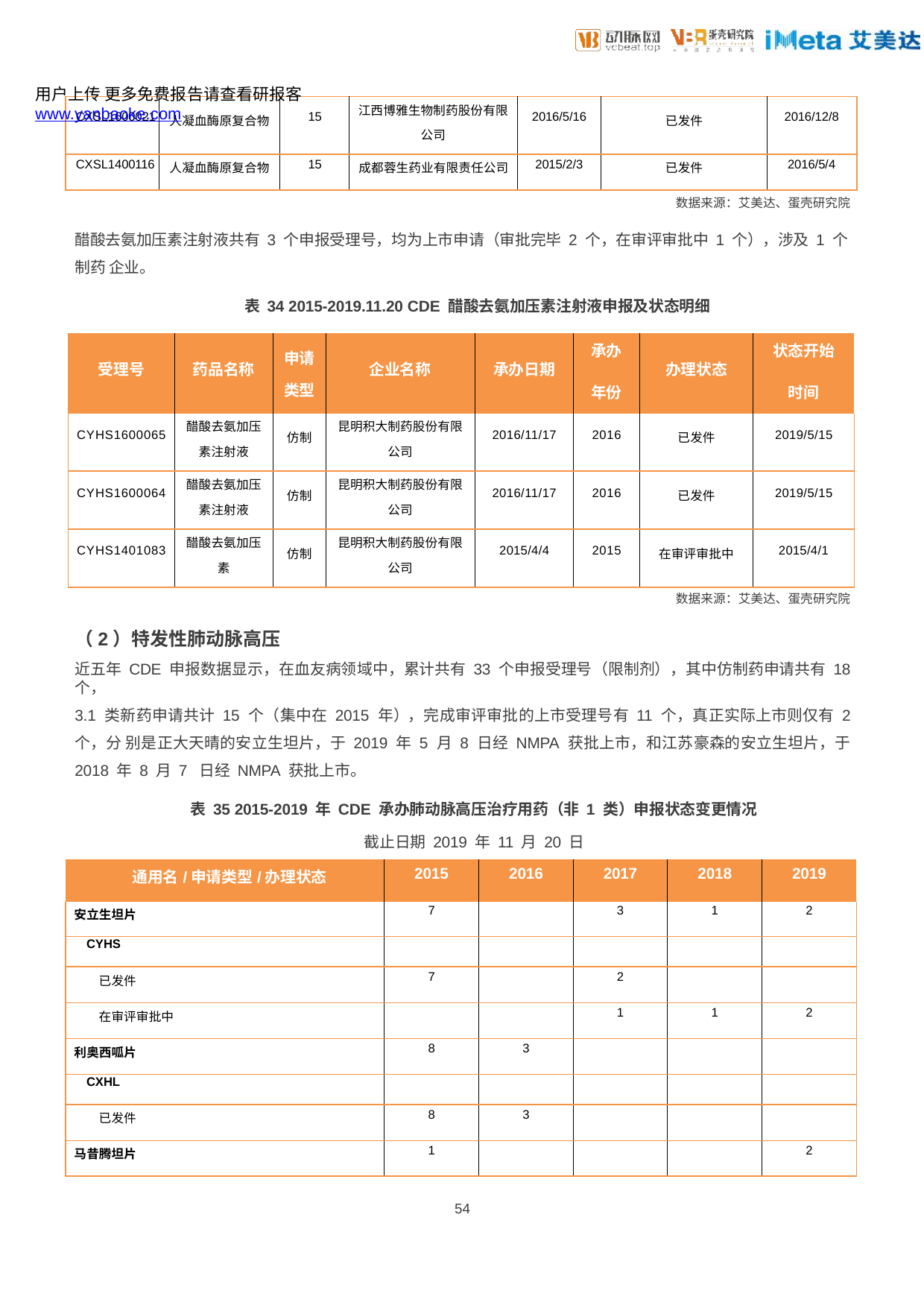

用户上传 更多免费报告请查看研报客 www.yanbaoke.com
| CXSL1600021 | 人凝血酶原复合物 | 15 | 江西博雅生物制药股份有限 公司 | 2016/5/16 | 已发件 | 2016/12/8 |
| --- | --- | --- | --- | --- | --- | --- |
| CXSL1400116 | 人凝血酶原复合物 | 15 | 成都蓉生药业有限责任公司 | 2015/2/3 | 已发件 | 2016/5/4 |
数据来源：艾美达、蛋壳研究院
醋酸去氨加压素注射液共有 3 个申报受理号，均为上市申请（审批完毕 2 个，在审评审批中 1 个），涉及 1 个制药 企业。

表 34 2015-2019.11.20 CDE 醋酸去氨加压素注射液申报及状态明细
| 受理号 | 药品名称 | 申请 类型 | 企业名称 | 承办日期 | 承办 年份 | 办理状态 | 状态开始 时间 |
| --- | --- | --- | --- | --- | --- | --- | --- |
| CYHS1600065 | 醋酸去氨加压 素注射液 | 仿制 | 昆明积大制药股份有限 公司 | 2016/11/17 | 2016 | 已发件 | 2019/5/15 |
| CYHS1600064 | 醋酸去氨加压 素注射液 | 仿制 | 昆明积大制药股份有限 公司 | 2016/11/17 | 2016 | 已发件 | 2019/5/15 |
| CYHS1401083 | 醋酸去氨加压 素 | 仿制 | 昆明积大制药股份有限 公司 | 2015/4/4 | 2015 | 在审评审批中 | 2015/4/1 |
数据来源：艾美达、蛋壳研究院

（2）特发性肺动脉高压
近五年 CDE 申报数据显示，在血友病领域中，累计共有 33 个申报受理号（限制剂），其中仿制药申请共有 18 个，
3.1 类新药申请共计 15 个（集中在 2015 年），完成审评审批的上市受理号有 11 个，真正实际上市则仅有 2 个，分 别是正大天晴的安立生坦片，于 2019 年 5 月 8 日经 NMPA 获批上市，和江苏豪森的安立生坦片，于 2018 年 8 月 7  日经 NMPA 获批上市。

表 35 2015-2019 年 CDE 承办肺动脉高压治疗用药（非 1 类）申报状态变更情况

截止日期 2019 年 11 月 20 日
| 通用名/申请类型/办理状态 | 2015 | 2016 | 2017 | 2018 | 2019 |
| --- | --- | --- | --- | --- | --- |
| 安立生坦片 | 7 |  | 3 | 1 | 2 |
| CYHS |  |  |  |  |  |
| 已发件 | 7 |  | 2 |  |  |
| 在审评审批中 |  |  | 1 | 1 | 2 |
| 利奥西呱片 | 8 | 3 |  |  |  |
| CXHL |  |  |  |  |  |
| 已发件 | 8 | 3 |  |  |  |
| 马昔腾坦片 | 1 |  |  |  | 2 |
54